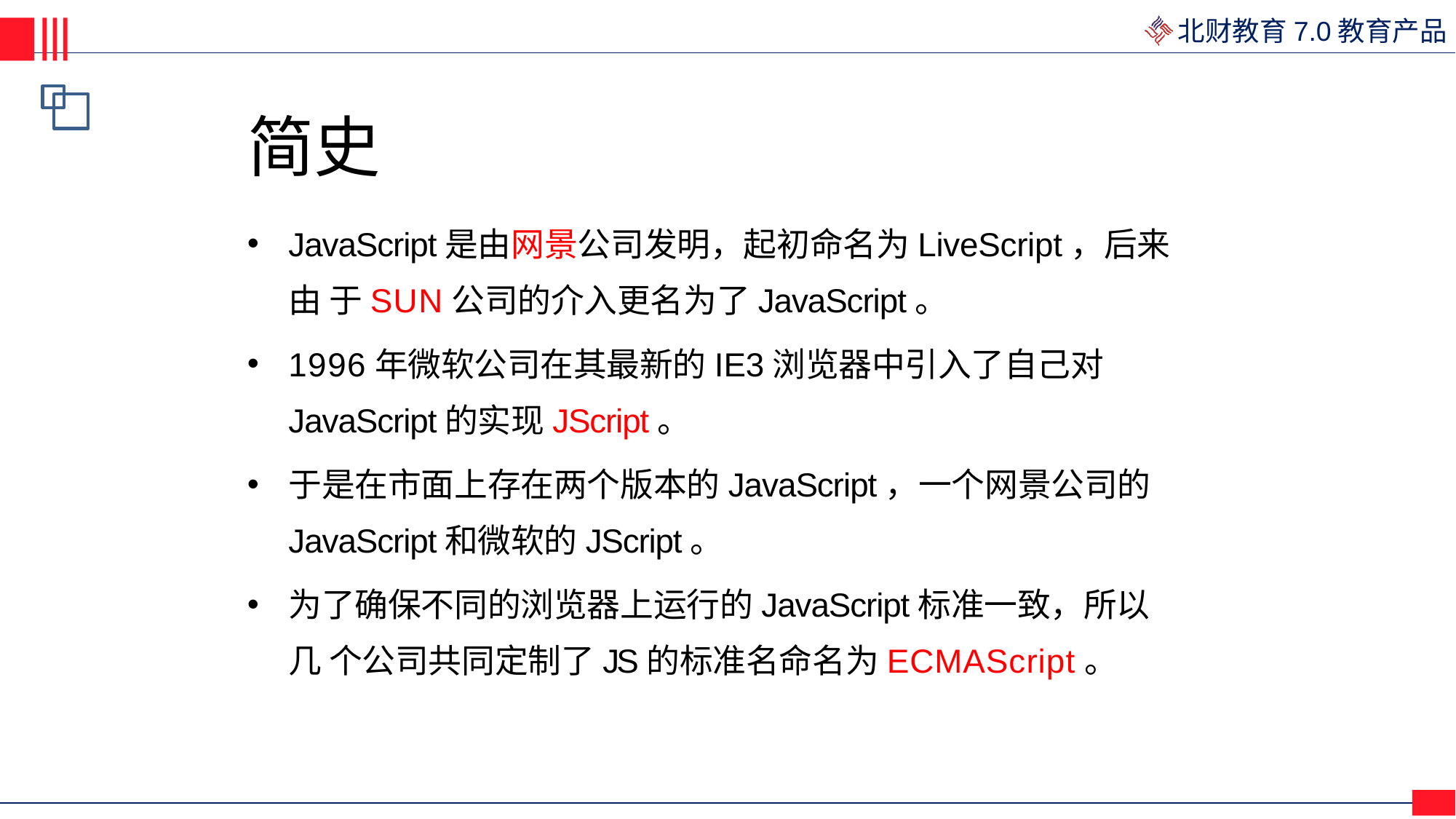

# 简史
JavaScript是由网景公司发明，起初命名为LiveScript，后来由 于SUN公司的介入更名为了JavaScript。
1996年微软公司在其最新的IE3浏览器中引入了自己对
JavaScript的实现JScript。
于是在市面上存在两个版本的JavaScript，一个网景公司的
JavaScript和微软的JScript。
为了确保不同的浏览器上运行的JavaScript标准一致，所以几 个公司共同定制了JS的标准名命名为ECMAScript。